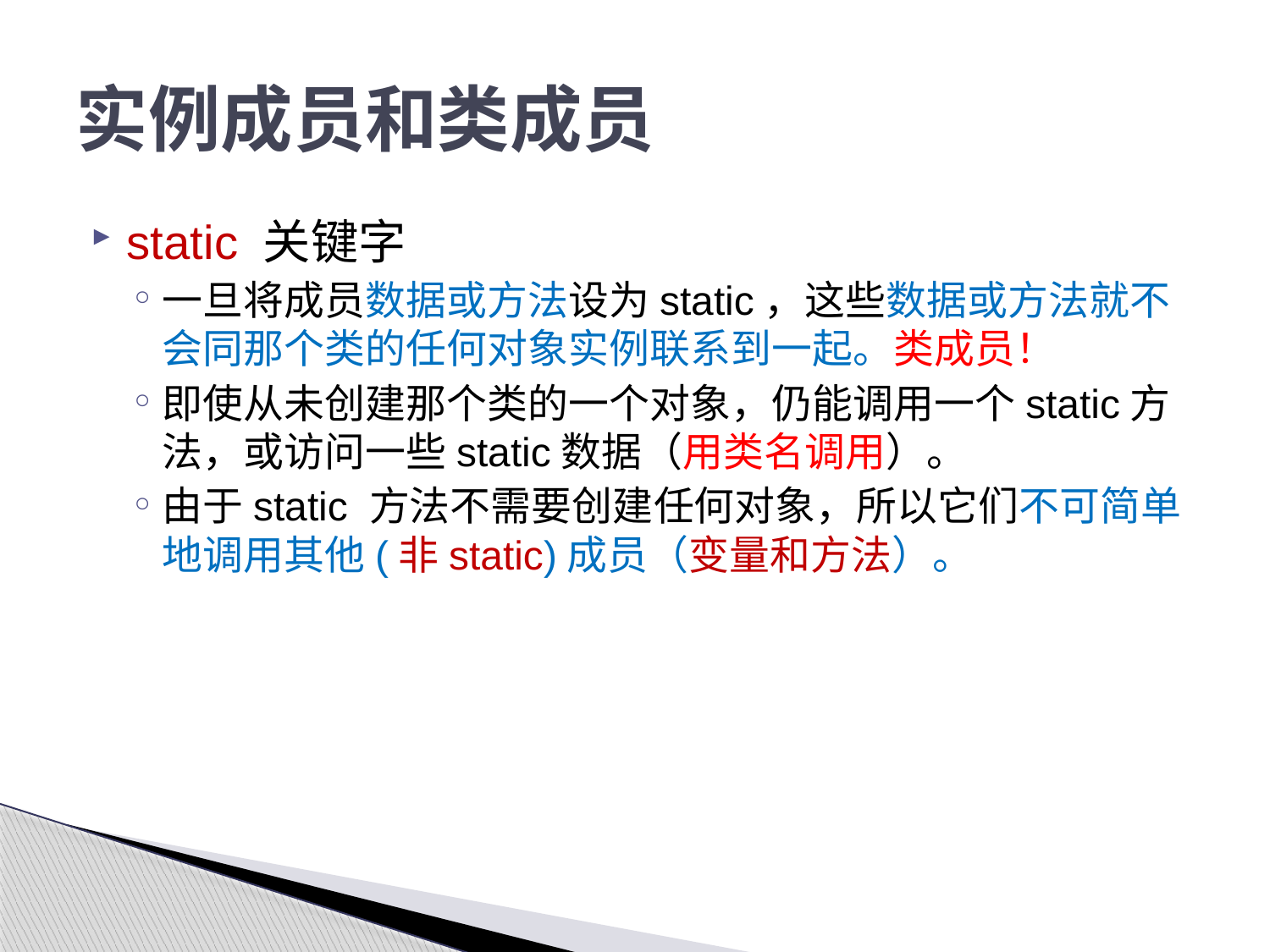

# 实例成员和类成员
static 关键字
一旦将成员数据或方法设为static，这些数据或方法就不会同那个类的任何对象实例联系到一起。类成员！
即使从未创建那个类的一个对象，仍能调用一个static方法，或访问一些static数据（用类名调用）。
由于static 方法不需要创建任何对象，所以它们不可简单地调用其他(非static)成员（变量和方法）。